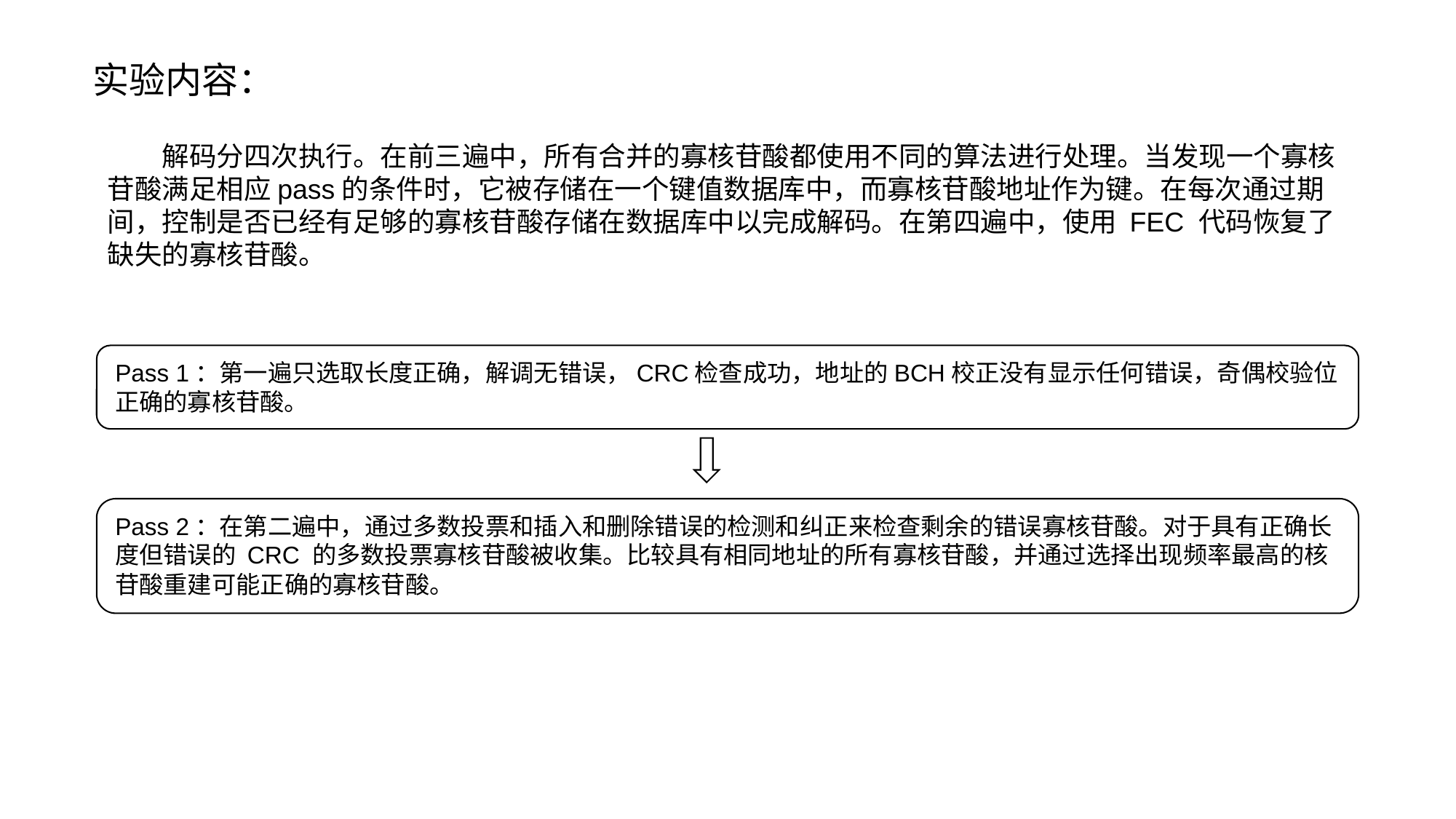

实验内容：
解码分四次执行。在前三遍中，所有合并的寡核苷酸都使用不同的算法进行处理。当发现一个寡核苷酸满足相应pass的条件时，它被存储在一个键值数据库中，而寡核苷酸地址作为键。在每次通过期间，控制是否已经有足够的寡核苷酸存储在数据库中以完成解码。在第四遍中，使用 FEC 代码恢复了缺失的寡核苷酸。

Pass 1：第一遍只选取长度正确，解调无错误，CRC检查成功，地址的BCH校正没有显示任何错误，奇偶校验位正确的寡核苷酸。

Pass 2：在第二遍中，通过多数投票和插入和删除错误的检测和纠正来检查剩余的错误寡核苷酸。对于具有正确长度但错误的 CRC 的多数投票寡核苷酸被收集。比较具有相同地址的所有寡核苷酸，并通过选择出现频率最高的核苷酸重建可能正确的寡核苷酸。